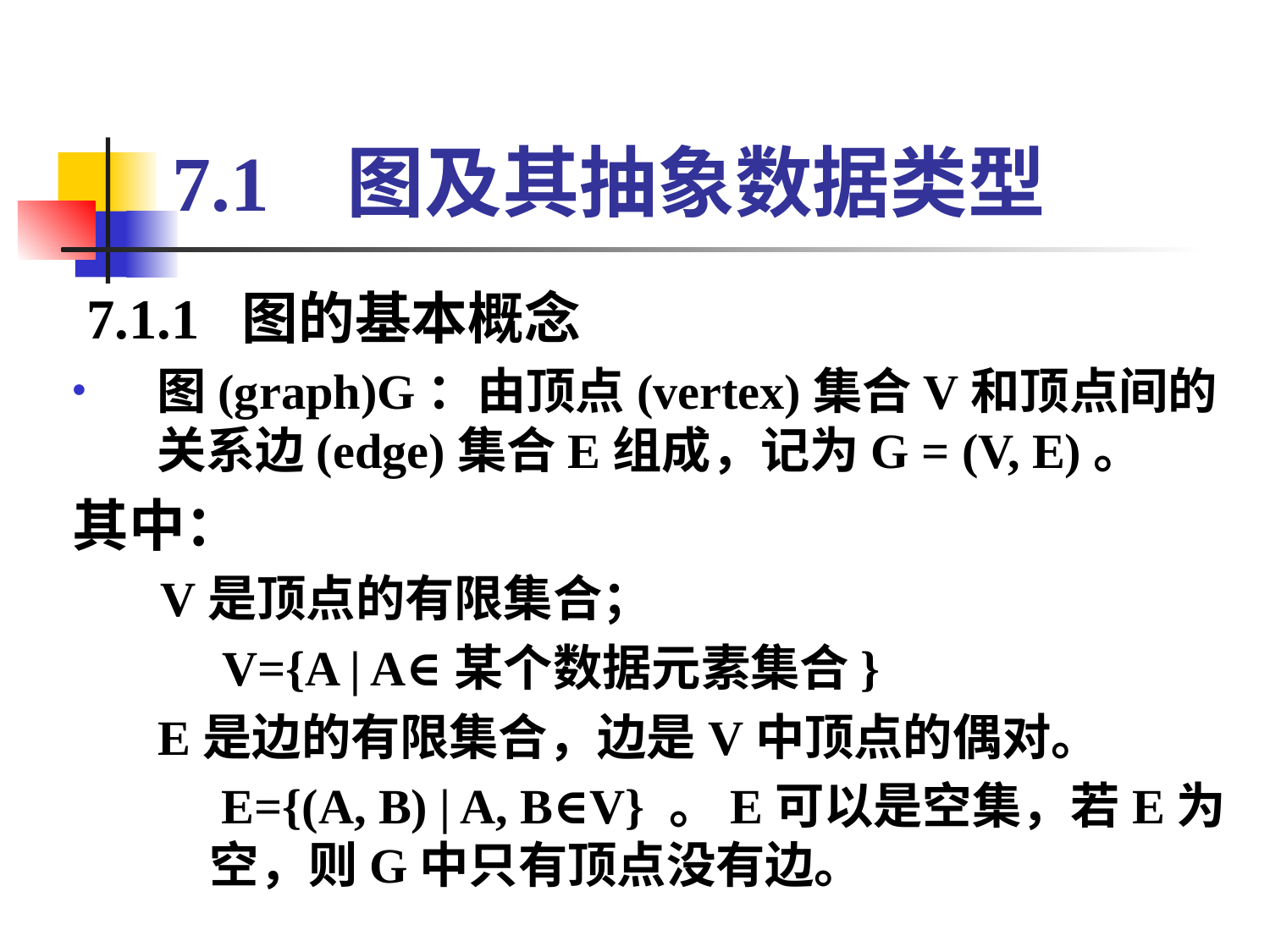

# 7.1   图及其抽象数据类型
 7.1.1  图的基本概念
图(graph)G：由顶点(vertex)集合V和顶点间的关系边(edge)集合E组成，记为G = (V, E)。
其中：
  V是顶点的有限集合；
	 V={A | A∈某个数据元素集合}
       E是边的有限集合，边是V中顶点的偶对。
       E={(A, B) | A, B∈V} 。E可以是空集，若E为空，则G中只有顶点没有边。

3